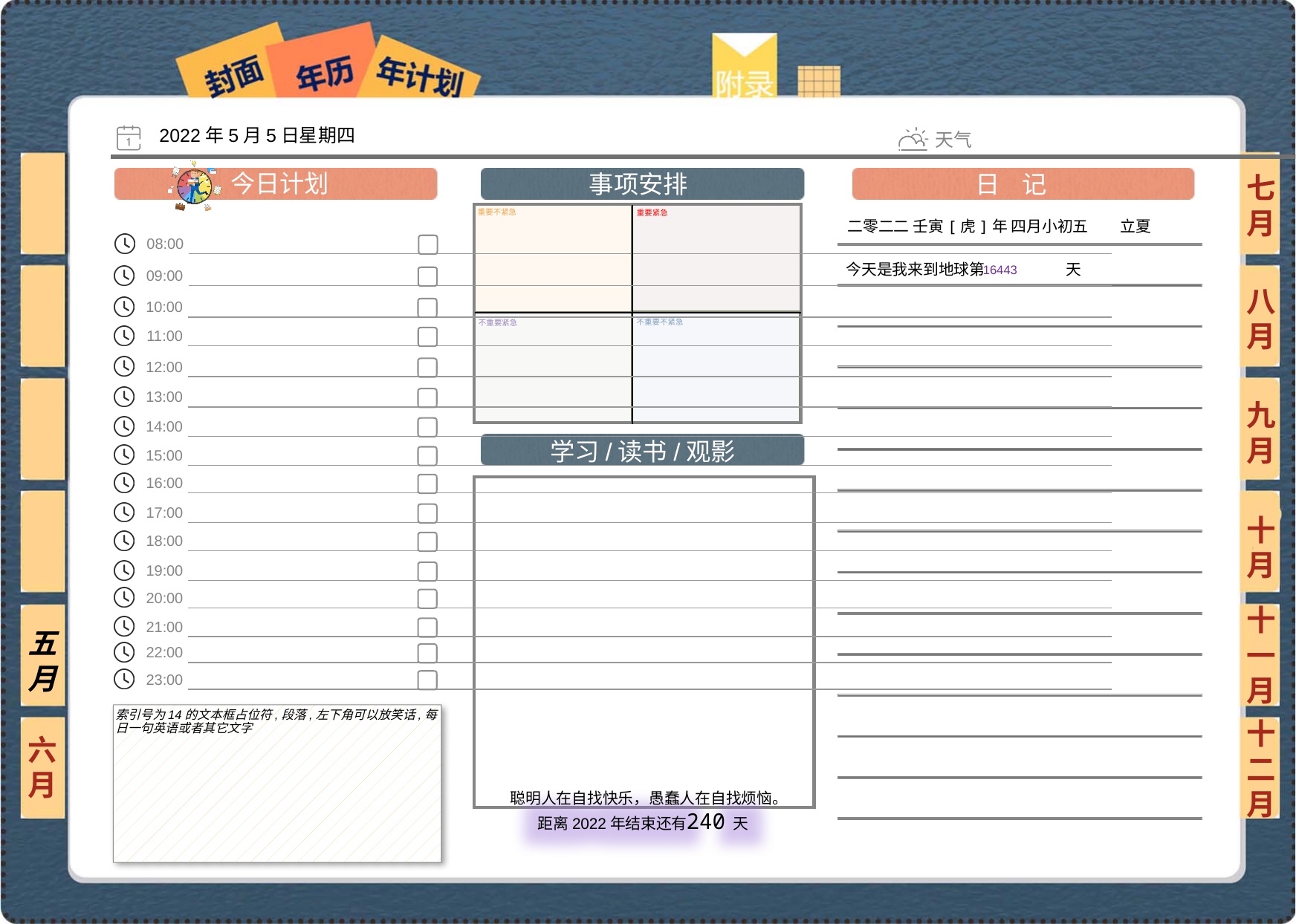

2022年5月5日星期四
七月
二零二二 壬寅[虎]年 四月小初五         立夏
16443
八月
九月
十月
十一月
五月
索引号为14的文本框占位符,段落,左下角可以放笑话,每日一句英语或者其它文字
六月
十二月
240
 聪明人在自找快乐，愚蠢人在自找烦恼。